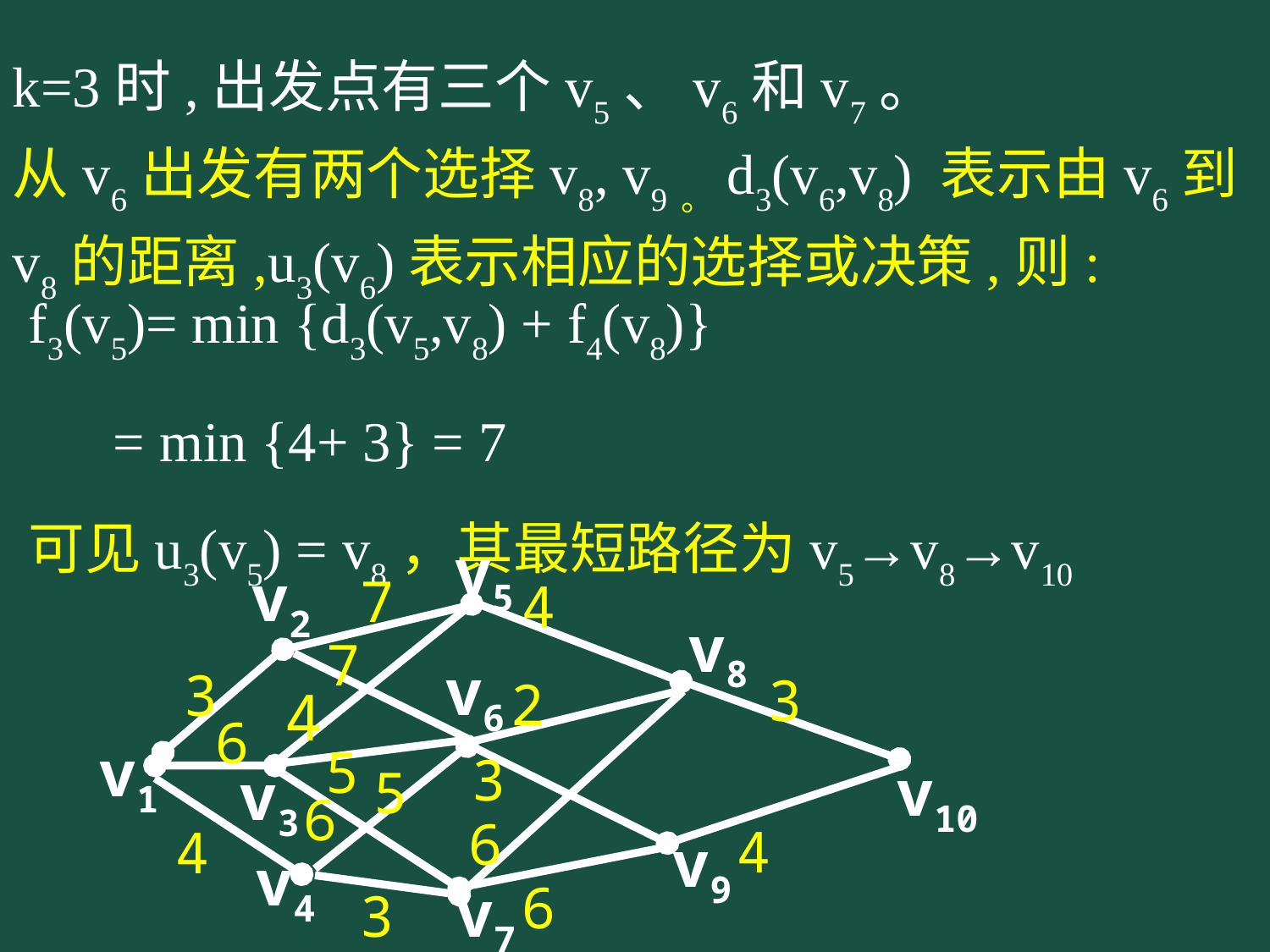

k=3时,出发点有三个v5、v6和v7。
从v6出发有两个选择v8, v9。d3(v6,v8) 表示由v6到v8的距离,u3(v6)表示相应的选择或决策,则:
f3(v5)= min {d3(v5,v8) + f4(v8)}
      = min {4+ 3} = 7
可见u3(v5) = v8，其最短路径为v5→v8→v10
v5
v2
7
4
v8

7
v6

3
3
2
4

6
v1
5
3

v10
5
v3

6
6
4
4
v9
v4

6

v7
3